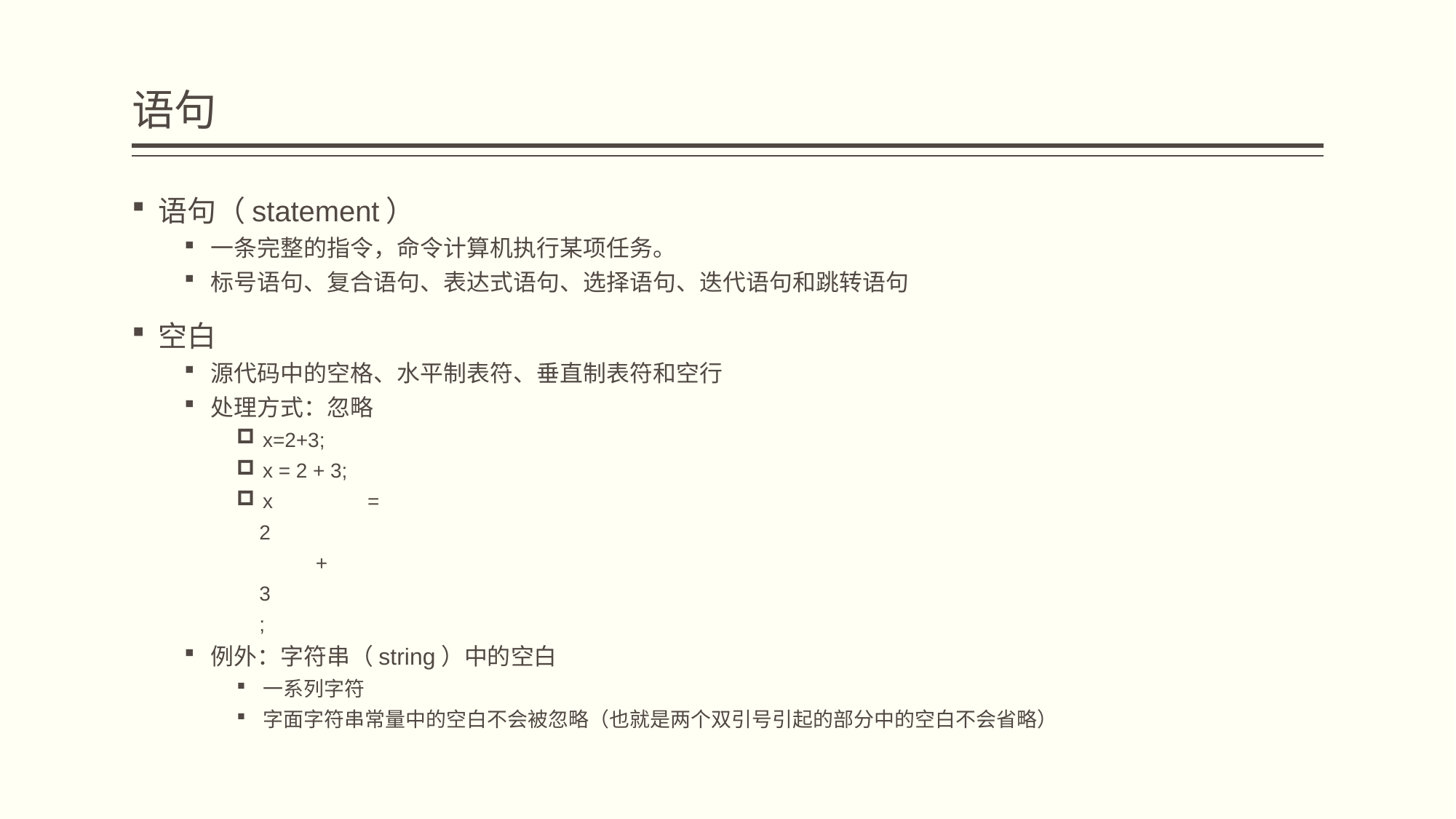

# 语句
语句（statement）
一条完整的指令，命令计算机执行某项任务。
标号语句、复合语句、表达式语句、选择语句、迭代语句和跳转语句
空白
源代码中的空格、水平制表符、垂直制表符和空行
处理方式：忽略
x=2+3;
x = 2 + 3;
x	=
    2
              +
    3
    ;
例外：字符串（string）中的空白
一系列字符
字面字符串常量中的空白不会被忽略（也就是两个双引号引起的部分中的空白不会省略）